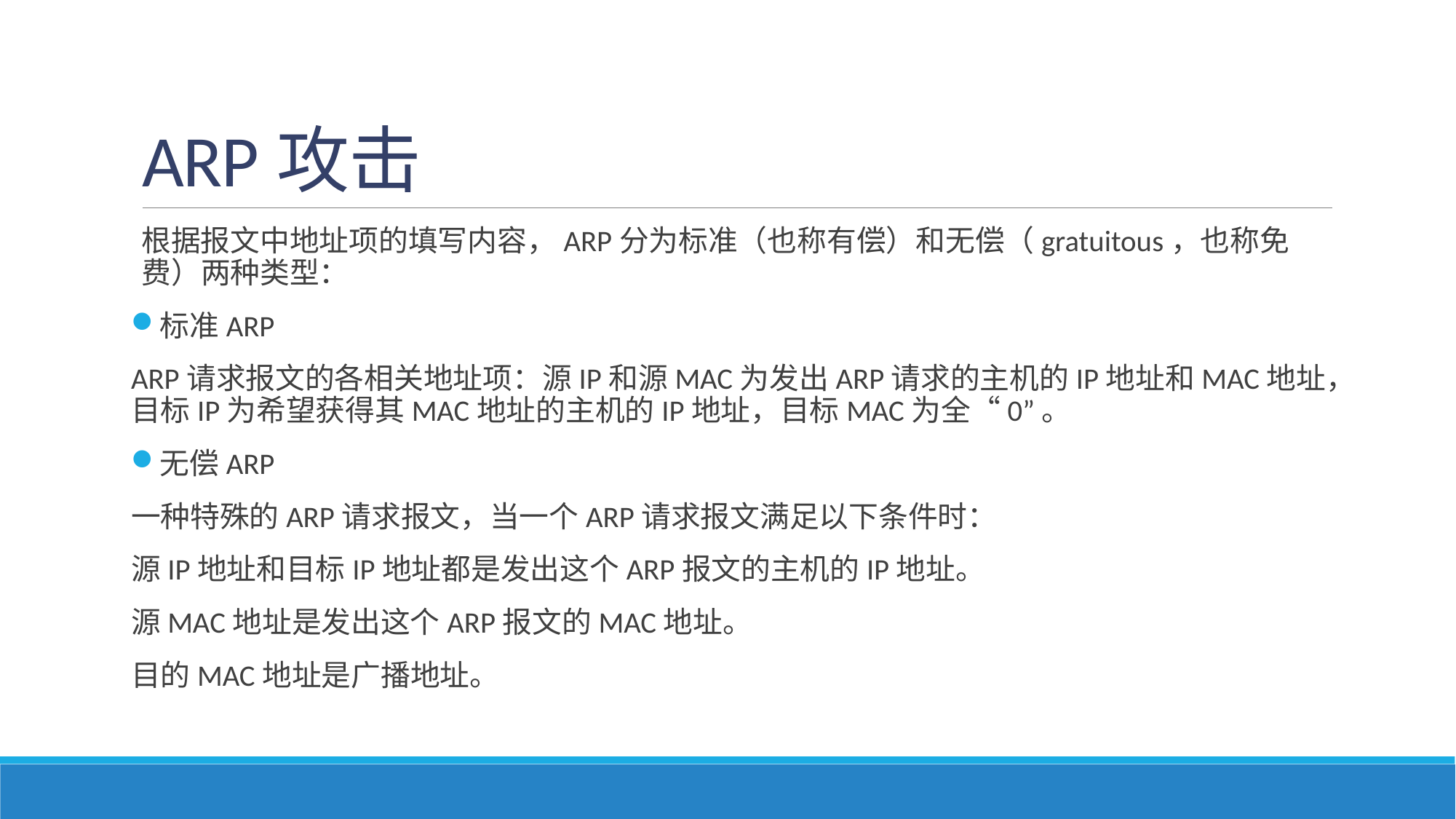

# ARP攻击
根据报文中地址项的填写内容，ARP分为标准（也称有偿）和无偿（gratuitous，也称免费）两种类型：
标准ARP
ARP请求报文的各相关地址项：源IP和源MAC为发出ARP请求的主机的IP地址和MAC地址，目标IP为希望获得其MAC地址的主机的IP地址，目标MAC为全“0”。
无偿ARP
一种特殊的ARP请求报文，当一个ARP请求报文满足以下条件时：
源IP地址和目标IP地址都是发出这个ARP报文的主机的IP地址。
源MAC地址是发出这个ARP报文的MAC地址。
目的MAC地址是广播地址。